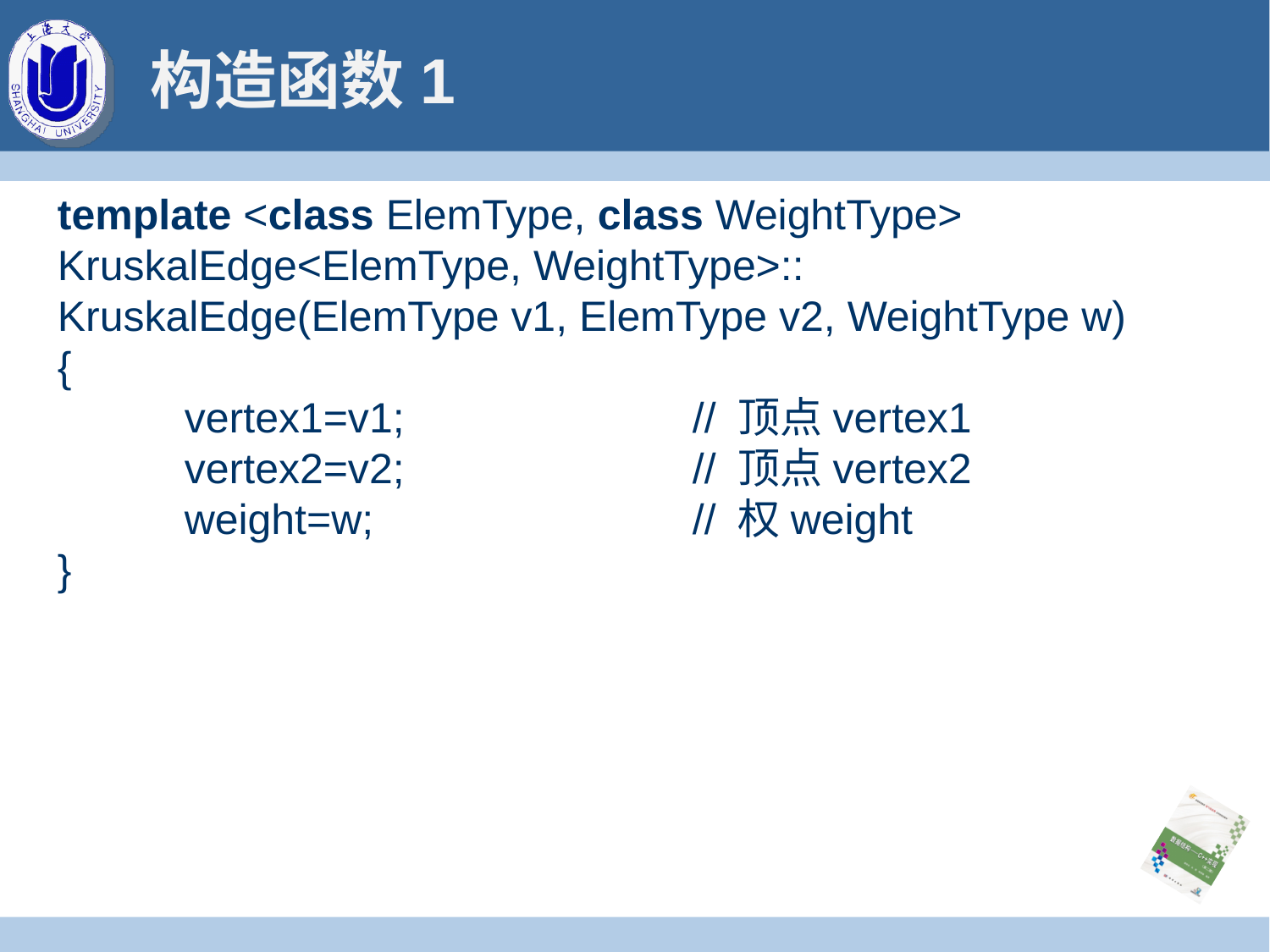

# 构造函数1
template <class ElemType, class WeightType>
KruskalEdge<ElemType, WeightType>::
KruskalEdge(ElemType v1, ElemType v2, WeightType w)
{
	vertex1=v1;			// 顶点vertex1
	vertex2=v2;			// 顶点vertex2
	weight=w;			// 权weight
}